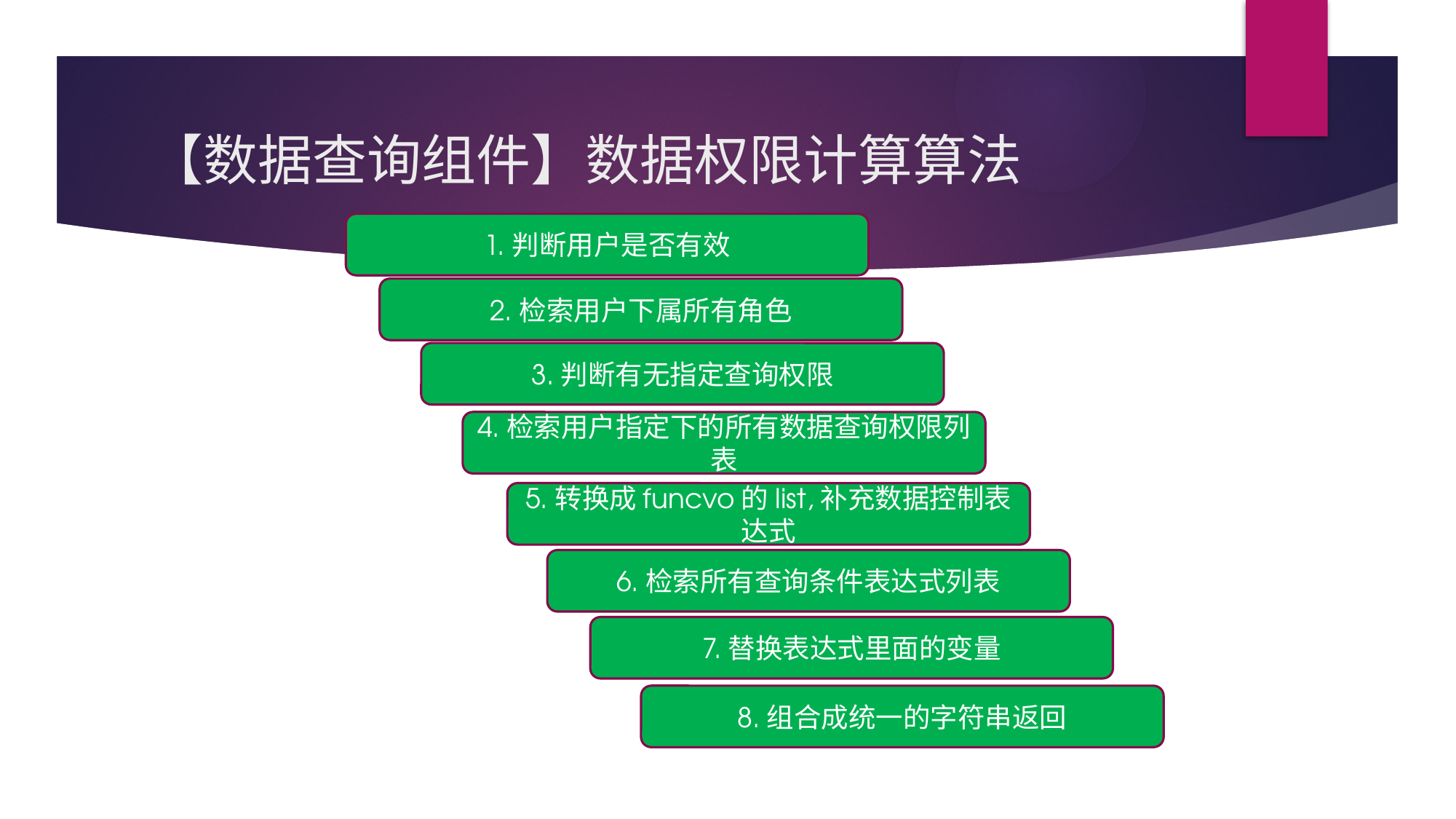

# 【数据查询组件】数据权限计算算法
1.判断用户是否有效
2.检索用户下属所有角色
3.判断有无指定查询权限
4.检索用户指定下的所有数据查询权限列表
5.转换成funcvo的list,补充数据控制表达式
6.检索所有查询条件表达式列表
7.替换表达式里面的变量
8.组合成统一的字符串返回